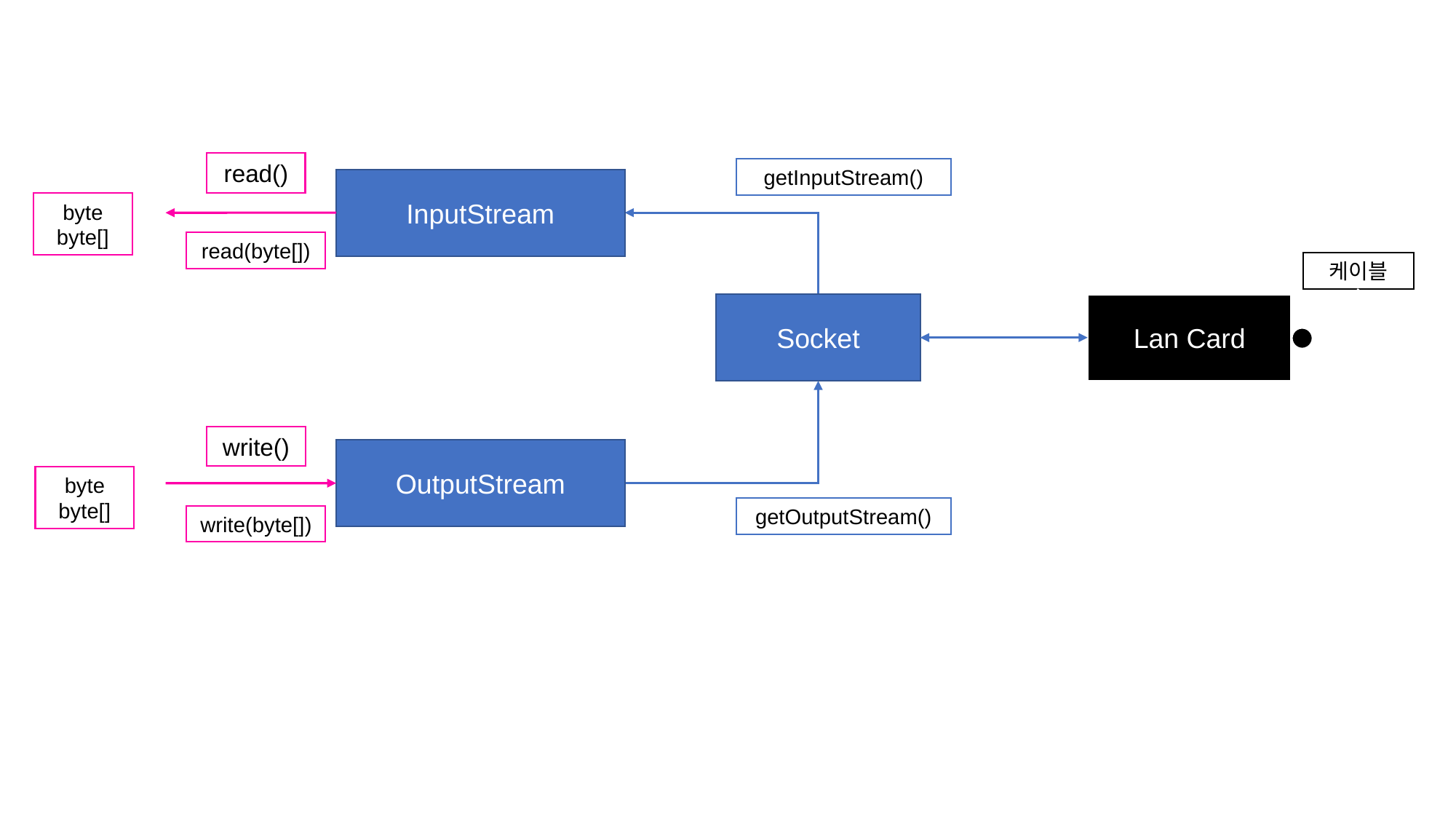

read()
getInputStream()
InputStream
byte
byte[]
read(byte[])
케이블
Socket
Lan Card

write()
OutputStream
byte
byte[]
getOutputStream()
write(byte[])